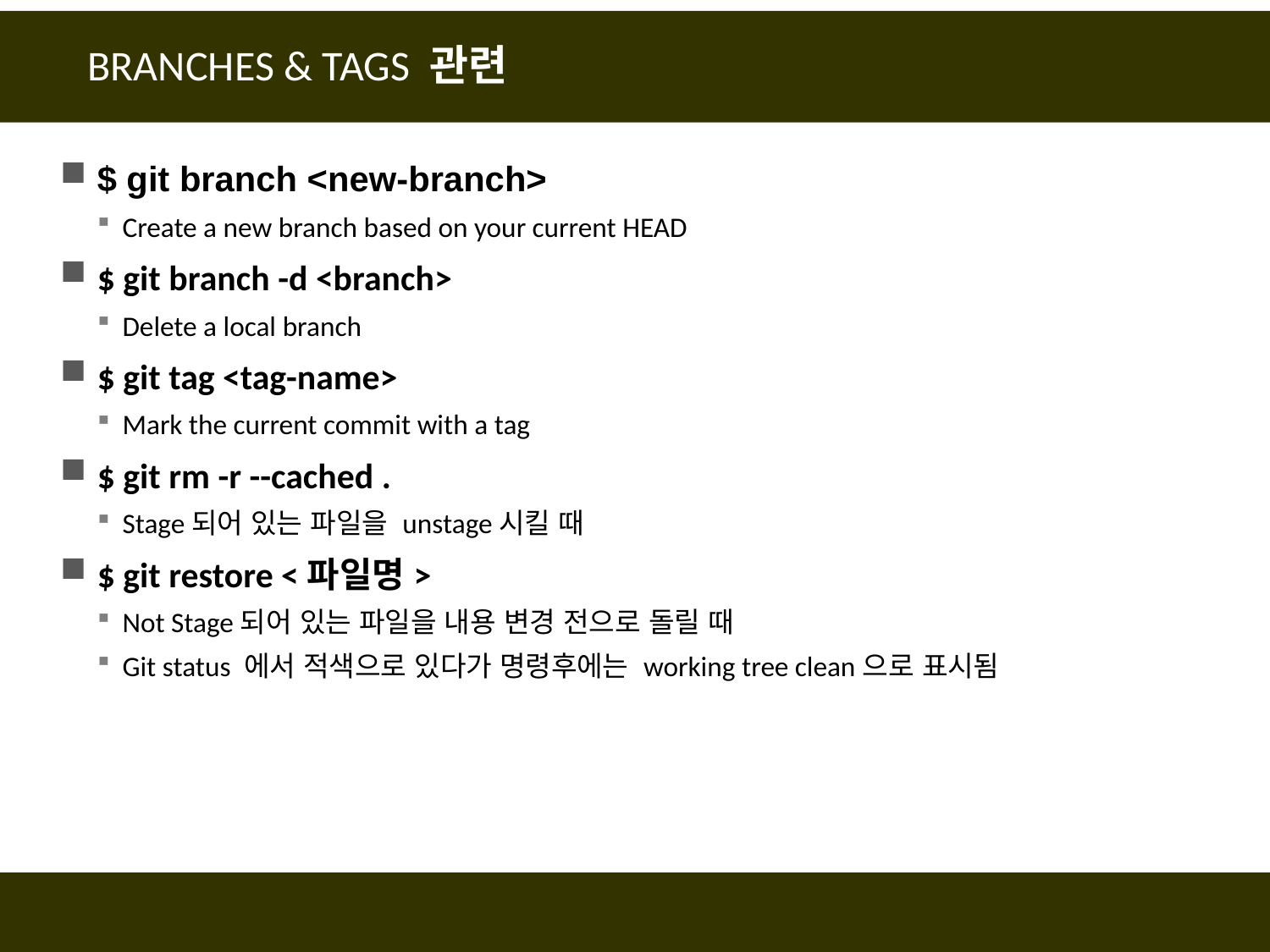

# BRANCHES & TAGS 관련
$ git branch <new-branch>
Create a new branch based on your current HEAD
$ git branch -d <branch>
Delete a local branch
$ git tag <tag-name>
Mark the current commit with a tag
$ git rm -r --cached .
Stage되어 있는 파일을 unstage시킬 때
$ git restore <파일명>
Not Stage되어 있는 파일을 내용 변경 전으로 돌릴 때
Git status 에서 적색으로 있다가 명령후에는 working tree clean으로 표시됨